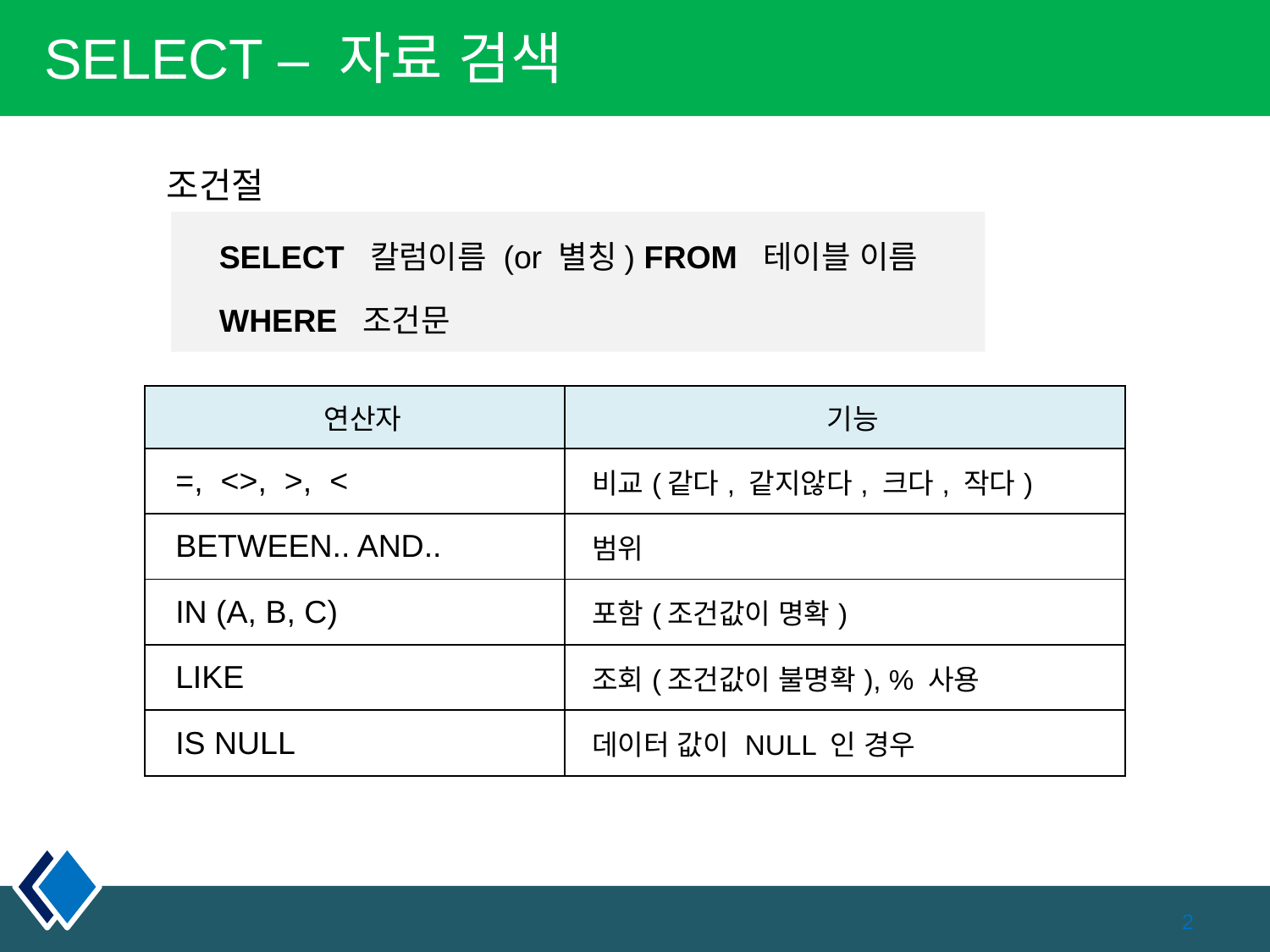

# SELECT – 자료 검색
조건절
    SELECT  칼럼이름 (or 별칭) FROM  테이블 이름
    WHERE  조건문
| 연산자 | 기능 |
| --- | --- |
| =, <>, >, < | 비교(같다, 같지않다, 크다, 작다) |
| BETWEEN.. AND.. | 범위 |
| IN (A, B, C) | 포함(조건값이 명확) |
| LIKE | 조회(조건값이 불명확), % 사용 |
| IS NULL | 데이터 값이 NULL 인 경우 |
2